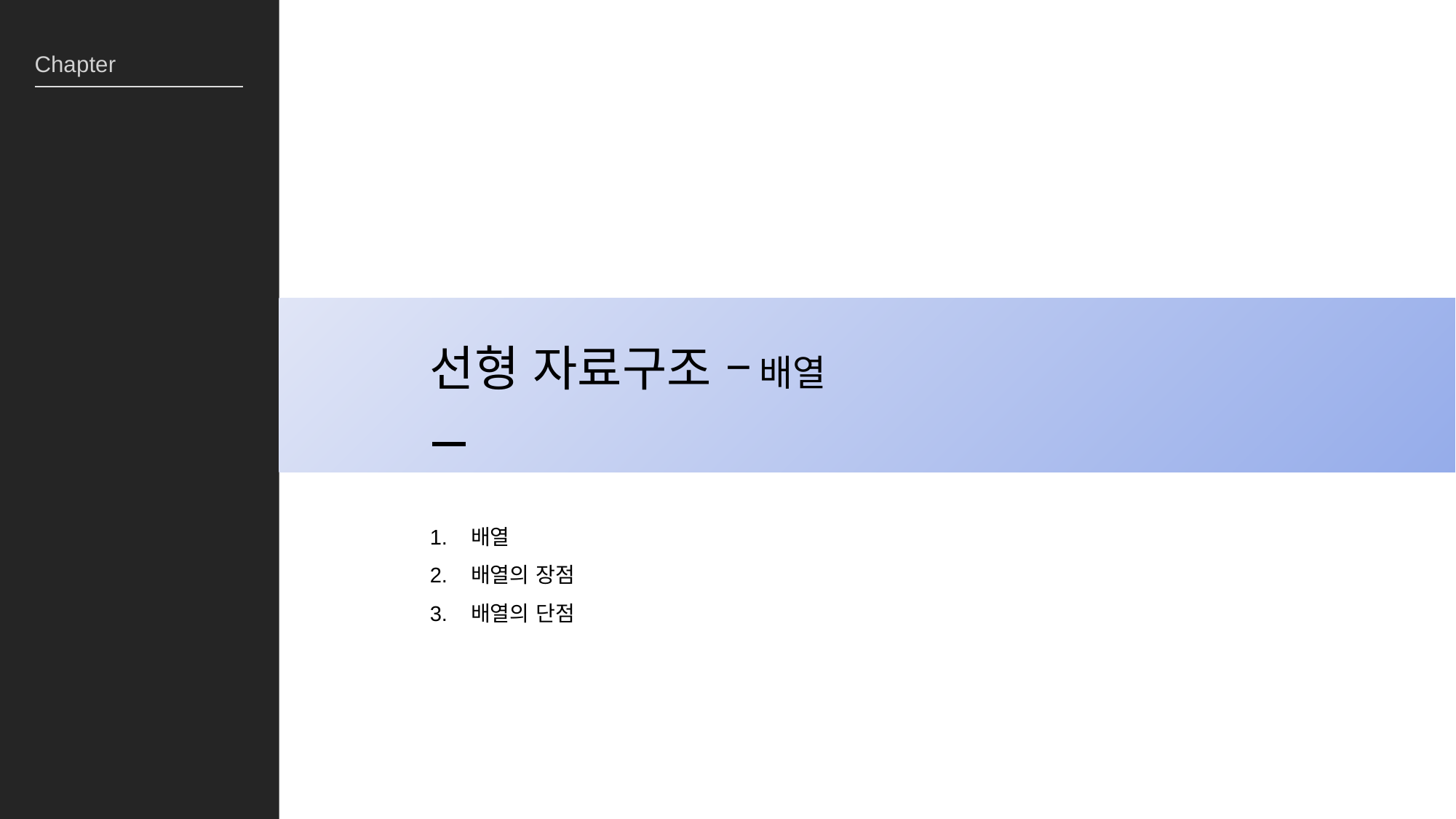

선형 자료구조 – 배열
배열
배열의 장점
배열의 단점